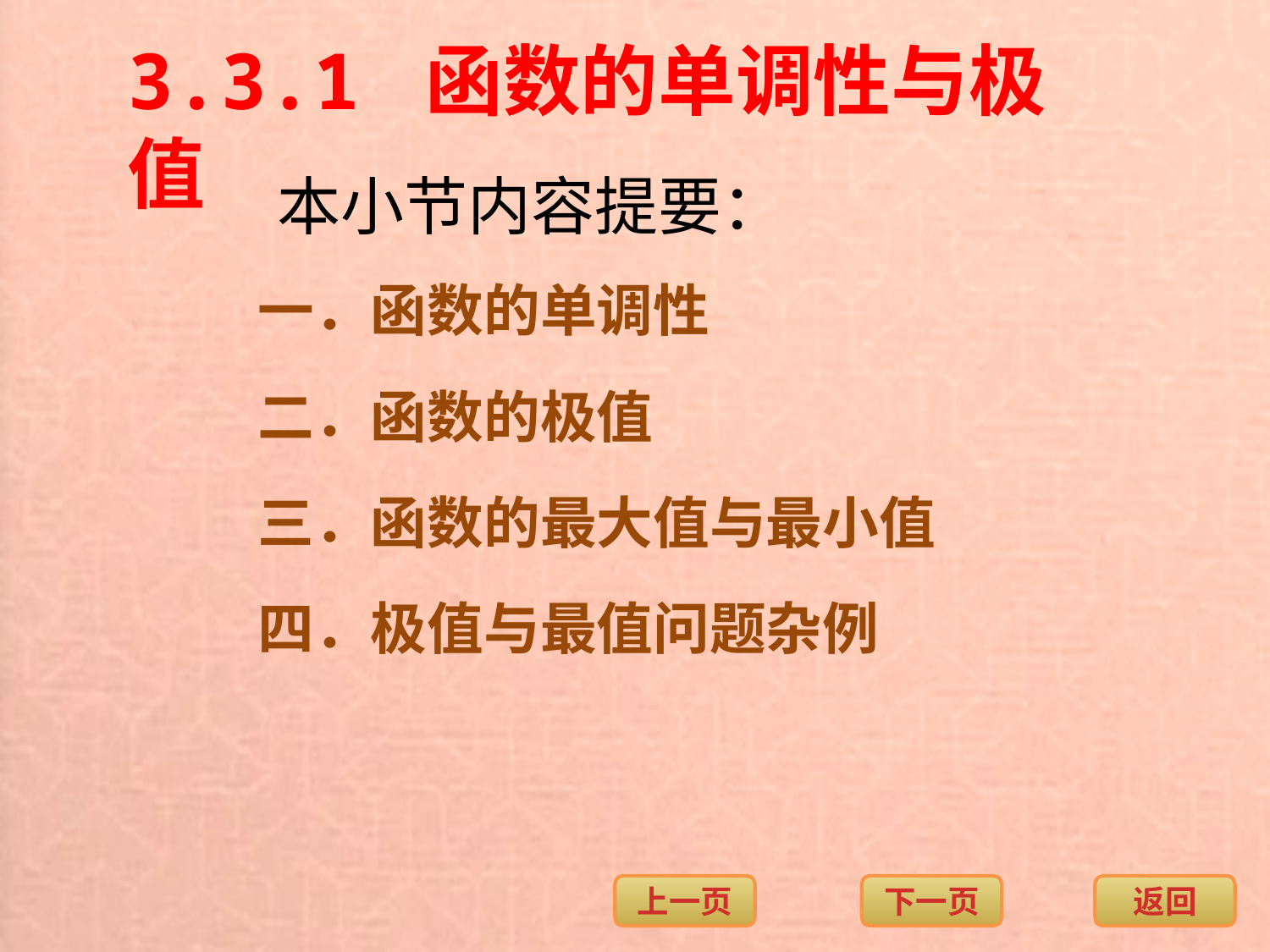

3.3.1 函数的单调性与极值
本小节内容提要：
一．函数的单调性
二．函数的极值
三．函数的最大值与最小值
四．极值与最值问题杂例